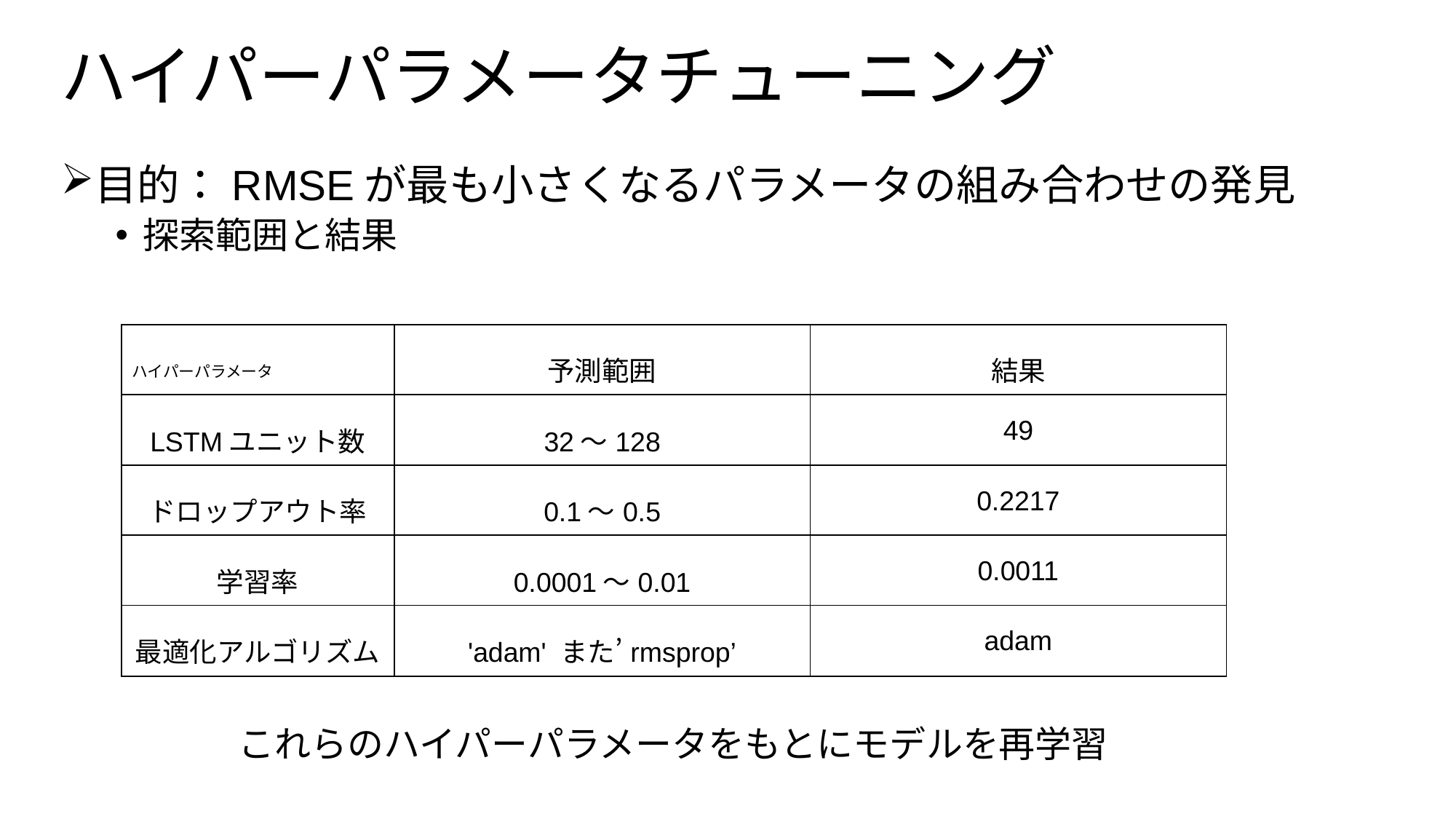

# ハイパーパラメータチューニング
目的：RMSEが最も小さくなるパラメータの組み合わせの発見
探索範囲と結果

| ハイパーパラメータ | 予測範囲 | 結果 |
| --- | --- | --- |
| LSTMユニット数 | 32〜128 | 49 |
| ドロップアウト率 | 0.1〜0.5 | 0.2217 |
| 学習率 | 0.0001〜0.01 | 0.0011 |
| 最適化アルゴリズム | 'adam' また’rmsprop’ | adam |
これらのハイパーパラメータをもとにモデルを再学習